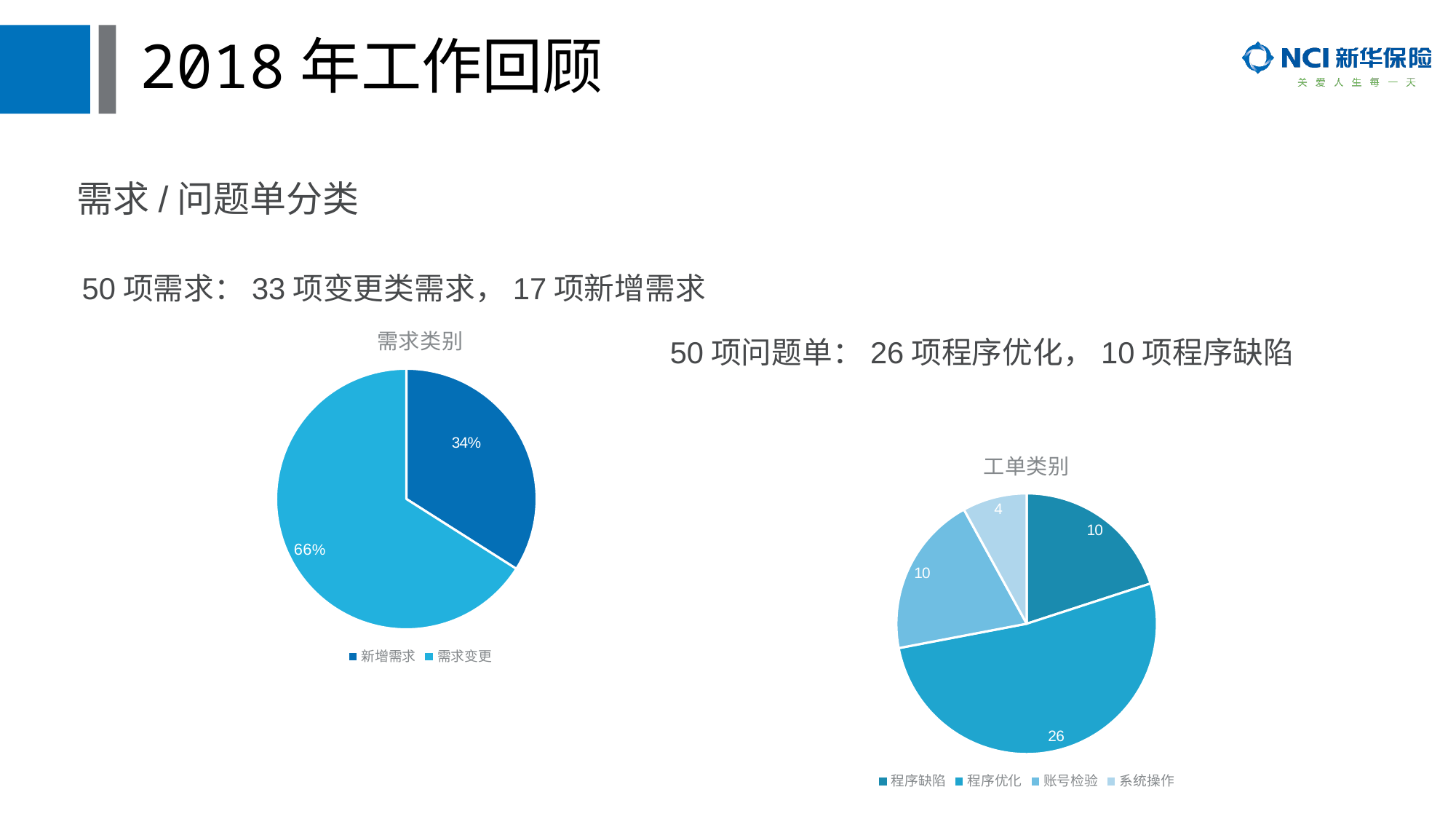

2018年工作回顾
       需求/问题单分类
       50项需求：33项变更类需求，17项新增需求

       50项问题单：26项程序优化，10项程序缺陷

### Chart: 需求类别

| Category |  |
|---|---|
| 新增需求 | 17.0 |
| 需求变更 | 33.0 |

### Chart: 工单类别

| Category |  |
|---|---|
| 程序缺陷 | 10.0 |
| 程序优化 | 26.0 |
| 账号检验 | 10.0 |
| 系统操作 | 4.0 |